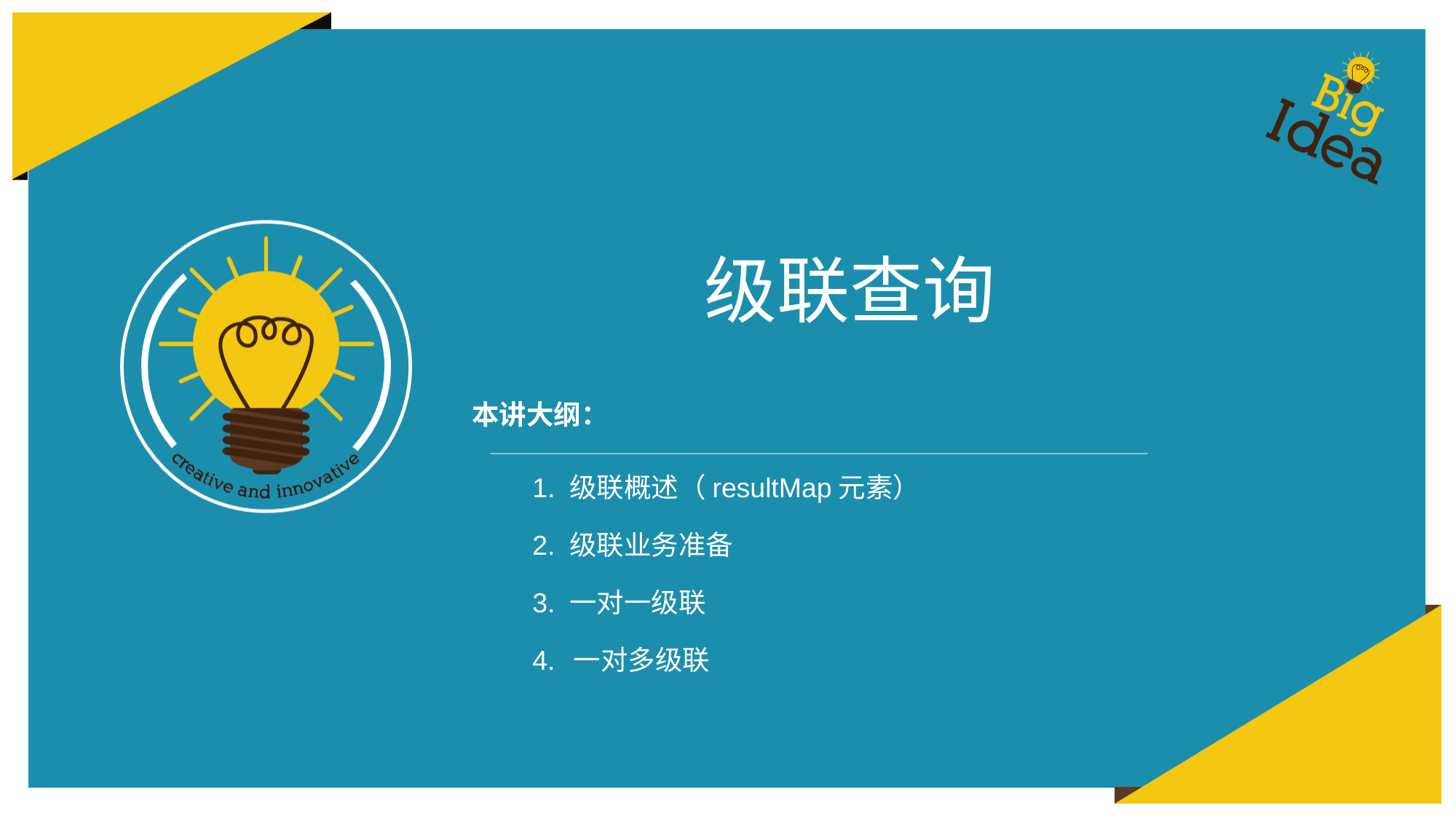

# 级联查询
本讲大纲：
1. 级联概述（resultMap元素）
2. 级联业务准备
3. 一对一级联
4.	一对多级联